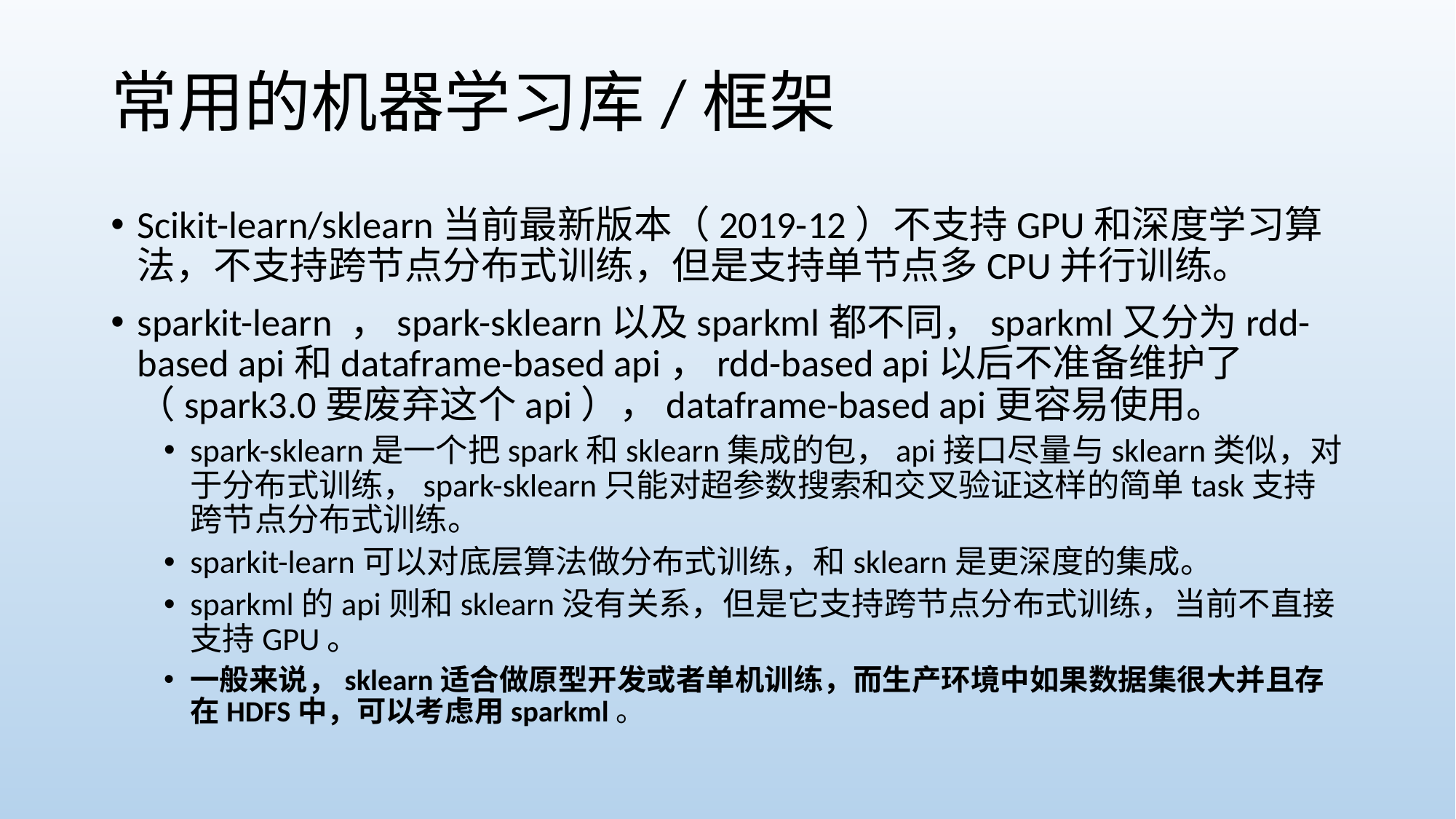

# 常用的机器学习库/框架
Scikit-learn/sklearn当前最新版本（2019-12）不支持GPU和深度学习算法，不支持跨节点分布式训练，但是支持单节点多CPU并行训练。
sparkit-learn ，spark-sklearn以及sparkml都不同，sparkml又分为rdd-based api和dataframe-based api，rdd-based api以后不准备维护了（spark3.0要废弃这个api），dataframe-based api更容易使用。
spark-sklearn是一个把spark和sklearn集成的包，api接口尽量与sklearn类似，对于分布式训练，spark-sklearn只能对超参数搜索和交叉验证这样的简单task支持跨节点分布式训练。
sparkit-learn可以对底层算法做分布式训练，和sklearn是更深度的集成。
sparkml的api则和sklearn没有关系，但是它支持跨节点分布式训练，当前不直接支持GPU。
一般来说，sklearn适合做原型开发或者单机训练，而生产环境中如果数据集很大并且存在HDFS中，可以考虑用sparkml。